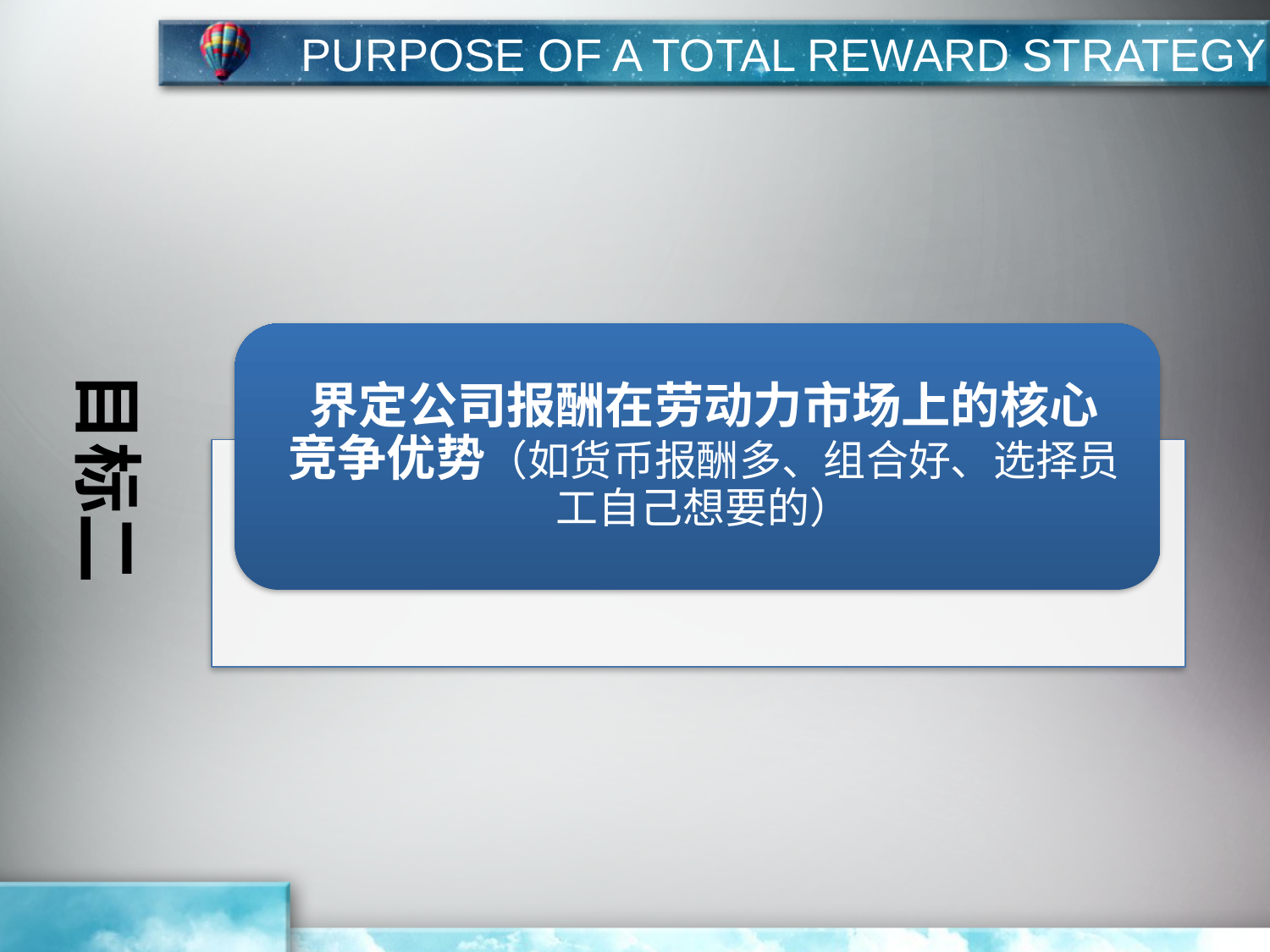

PURPOSE OF A TOTAL REWARD STRATEGY
界定公司报酬在劳动力市场上的核心竞争优势（如货币报酬多、组合好、选择员工自己想要的）
目标二